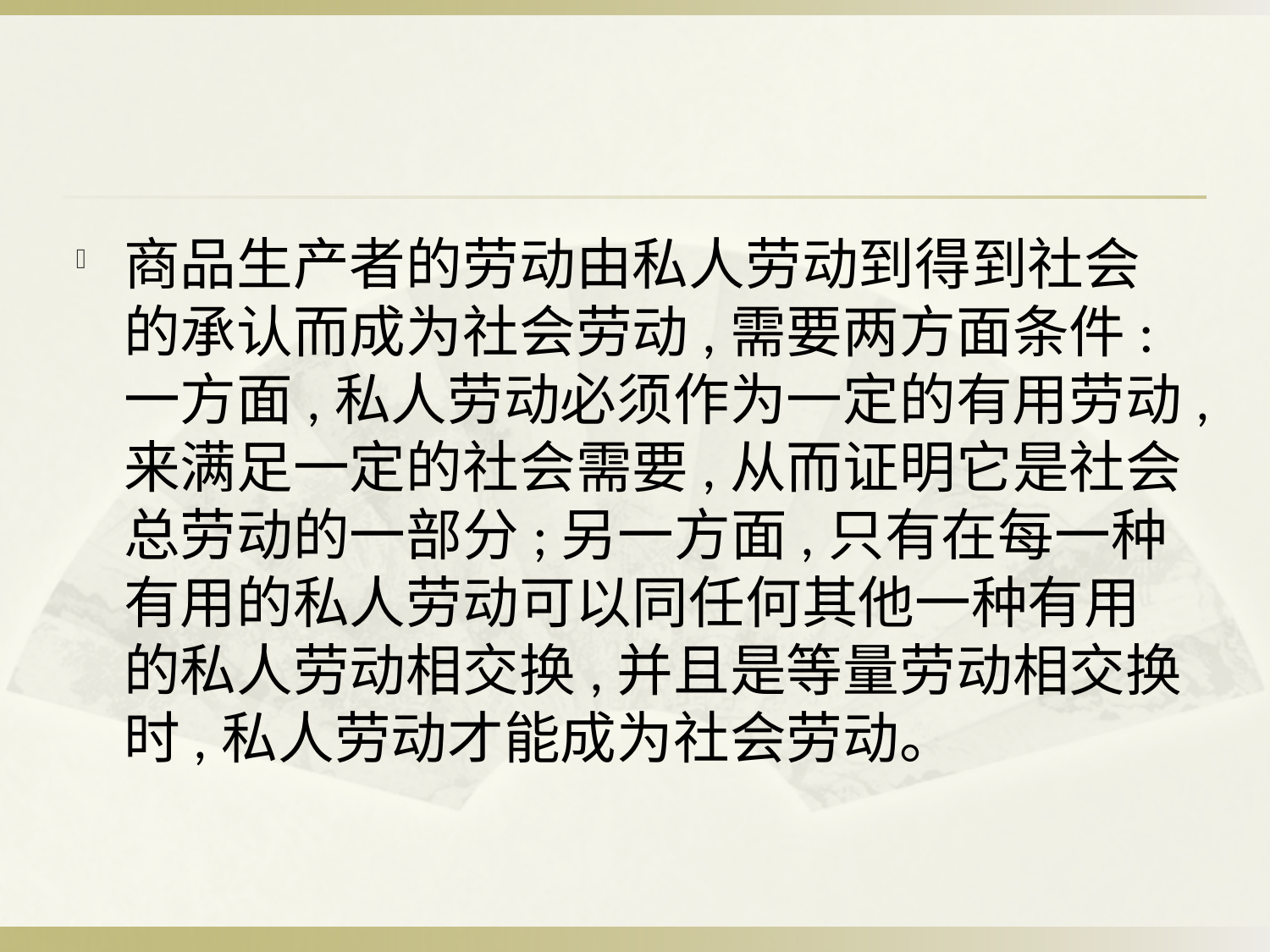

#
商品生产者的劳动由私人劳动到得到社会的承认而成为社会劳动,需要两方面条件:一方面,私人劳动必须作为一定的有用劳动,来满足一定的社会需要,从而证明它是社会总劳动的一部分;另一方面,只有在每一种有用的私人劳动可以同任何其他一种有用的私人劳动相交换,并且是等量劳动相交换时,私人劳动才能成为社会劳动。